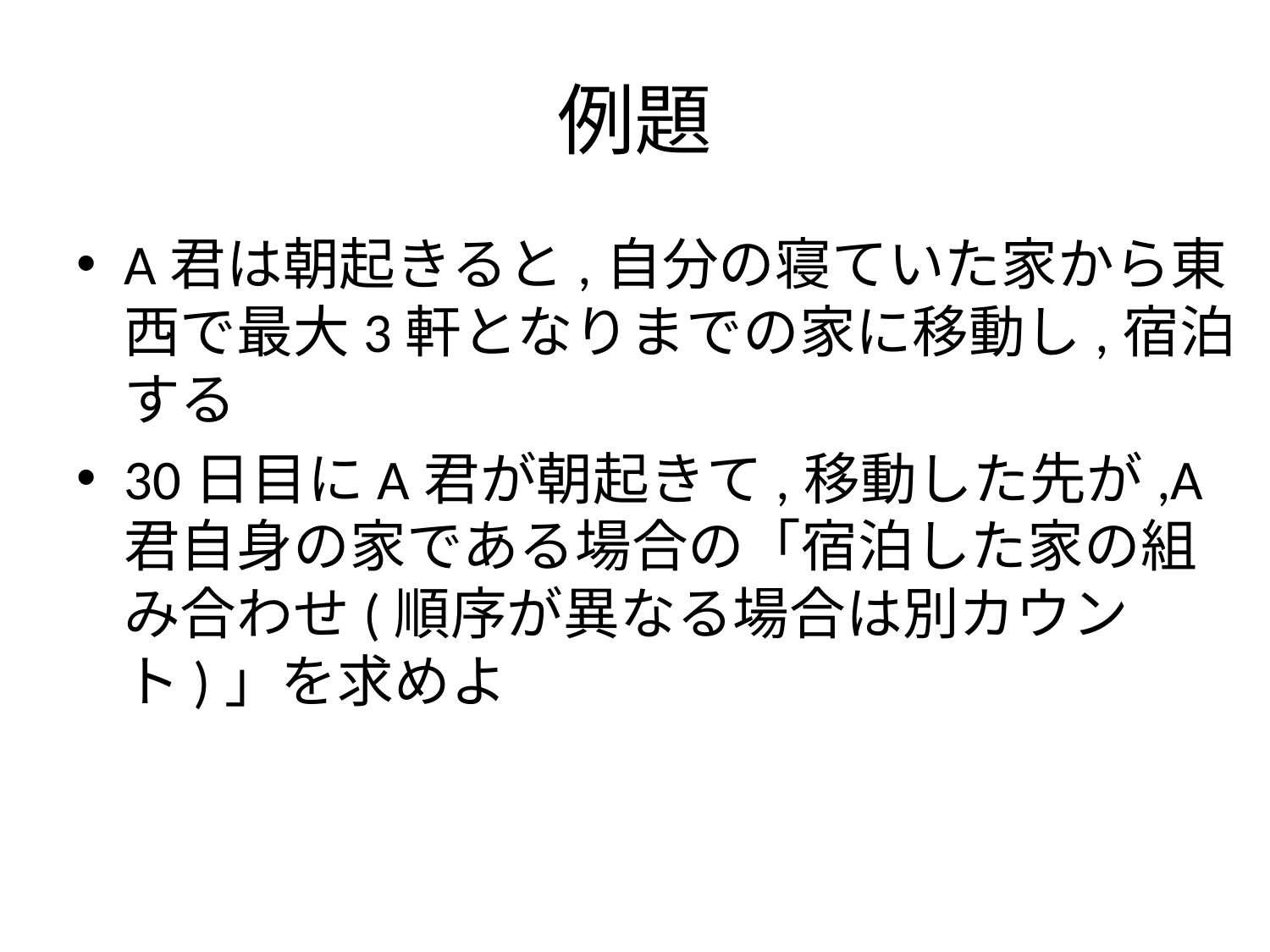

# 例題
A君は朝起きると,自分の寝ていた家から東西で最大3軒となりまでの家に移動し,宿泊する
30日目にA君が朝起きて,移動した先が,A君自身の家である場合の「宿泊した家の組み合わせ(順序が異なる場合は別カウント)」を求めよ